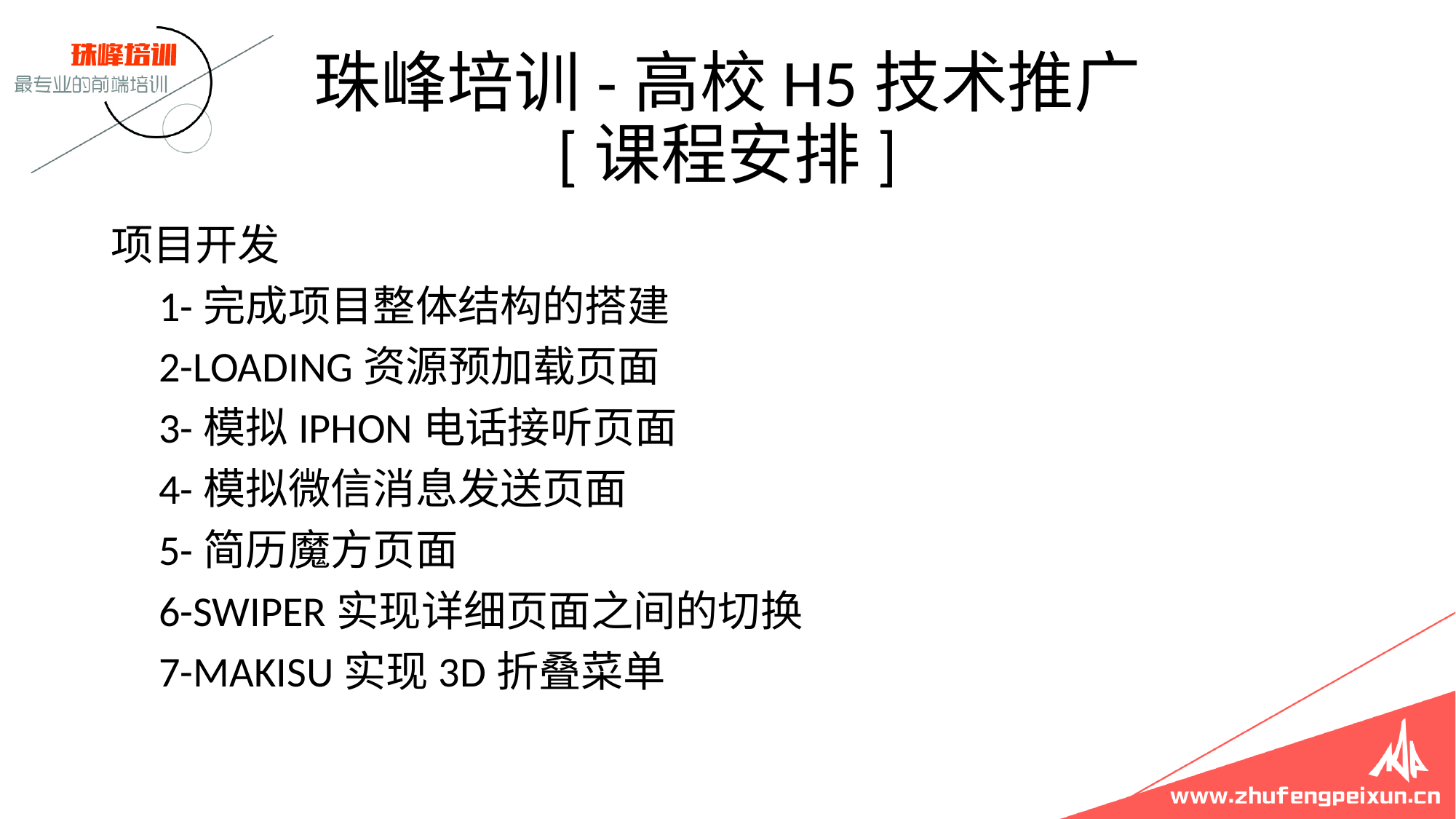

# 珠峰培训-高校H5技术推广 [课程安排]
项目开发
     1-完成项目整体结构的搭建
     2-LOADING资源预加载页面
     3-模拟IPHON电话接听页面
     4-模拟微信消息发送页面
     5-简历魔方页面
     6-SWIPER实现详细页面之间的切换
     7-MAKISU实现3D折叠菜单